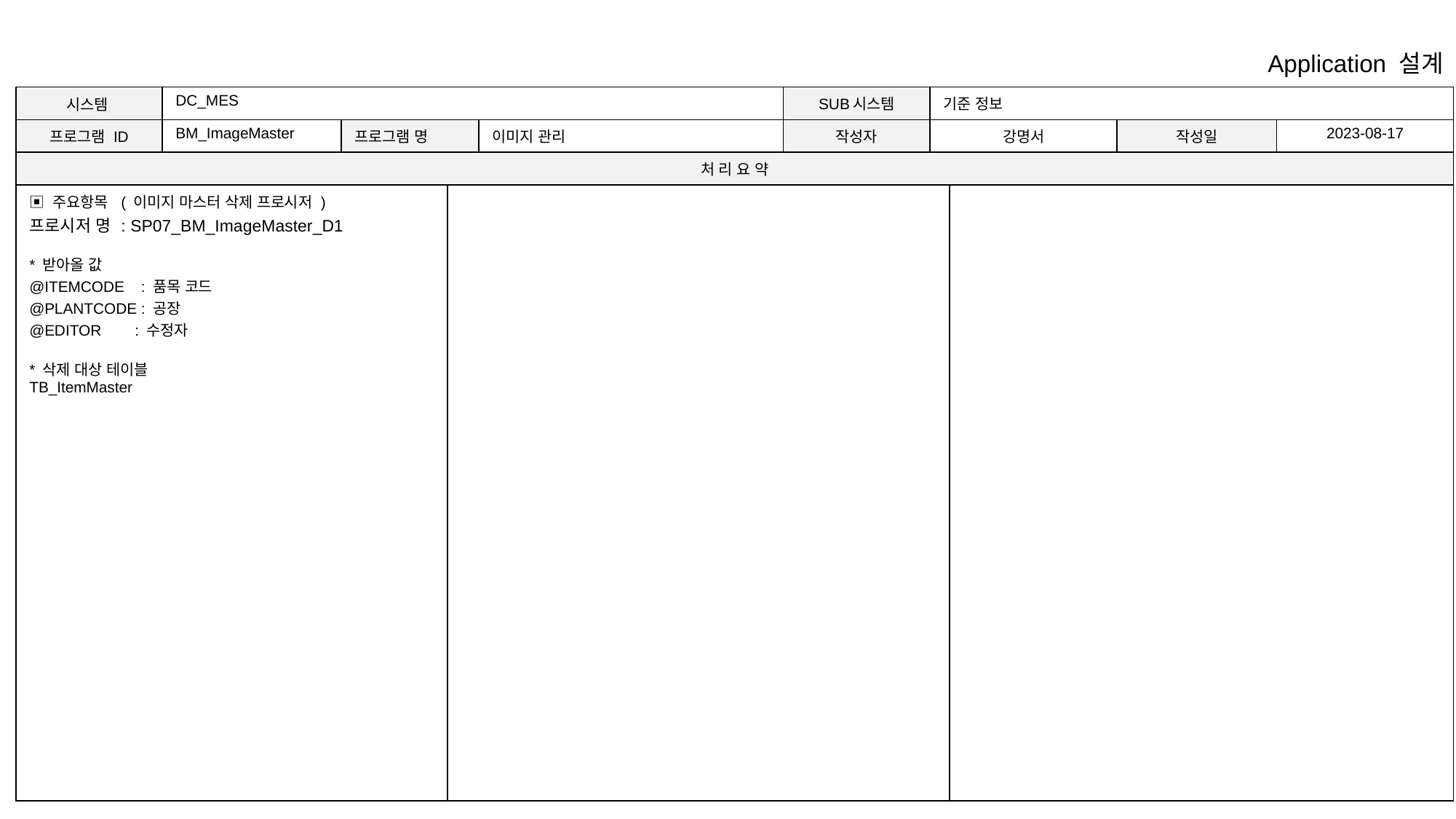

Application 설계
| 시스템 | DC\_MES |  |  |  | SUB시스템 | 기준 정보 |  |  |  |
| --- | --- | --- | --- | --- | --- | --- | --- | --- | --- |
| 프로그램 ID | BM\_ImageMaster | 프로그램 명 |  | 이미지 관리 | 작성자 | 강명서 |  | 작성일 | 2023-08-17 |
| 처 리 요 약 |  |  |  |  |  |  |  |  |  |
| ▣ 주요항목 ( 이미지 마스터 삭제 프로시저 ) 프로시저 명 : SP07\_BM\_ImageMaster\_D1 \* 받아올 값 @ITEMCODE : 품목 코드 @PLANTCODE : 공장 @EDITOR : 수정자 \* 삭제 대상 테이블 TB\_ItemMaster |  |  |  |  |  |  |  |  |  |